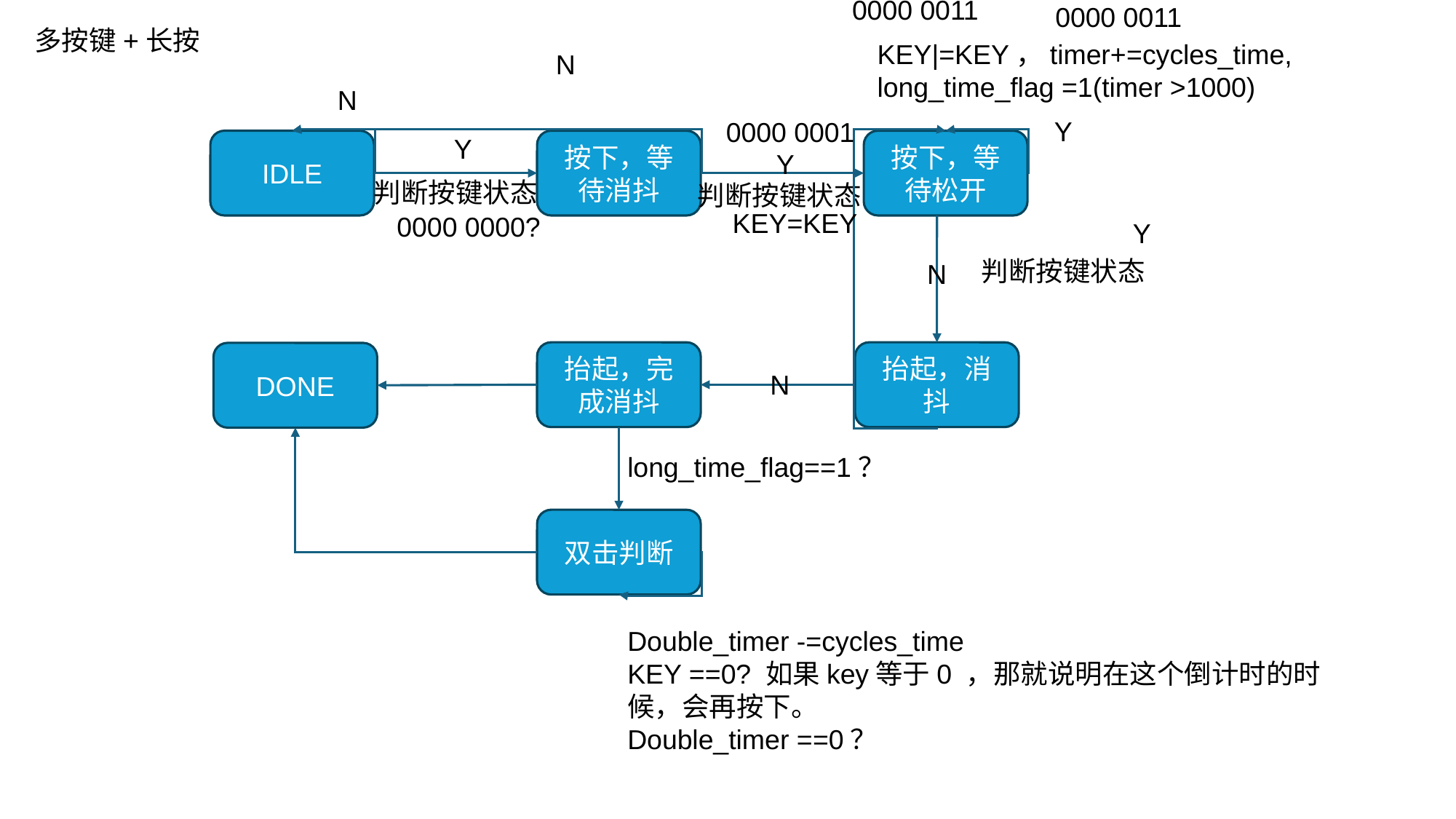

0000 0011
0000 0011
多按键+长按
KEY|=KEY，timer+=cycles_time,
long_time_flag =1(timer >1000)
N
N
Y
0000 0001
Y
IDLE
按下，等待消抖
按下，等待松开
Y
判断按键状态
判断按键状态
KEY=KEY
0000 0000?
Y
判断按键状态
N
抬起，完成消抖
抬起，消抖
DONE
N
long_time_flag==1？
双击判断
Double_timer -=cycles_time
KEY ==0? 如果key等于0 ，那就说明在这个倒计时的时候，会再按下。
Double_timer ==0？